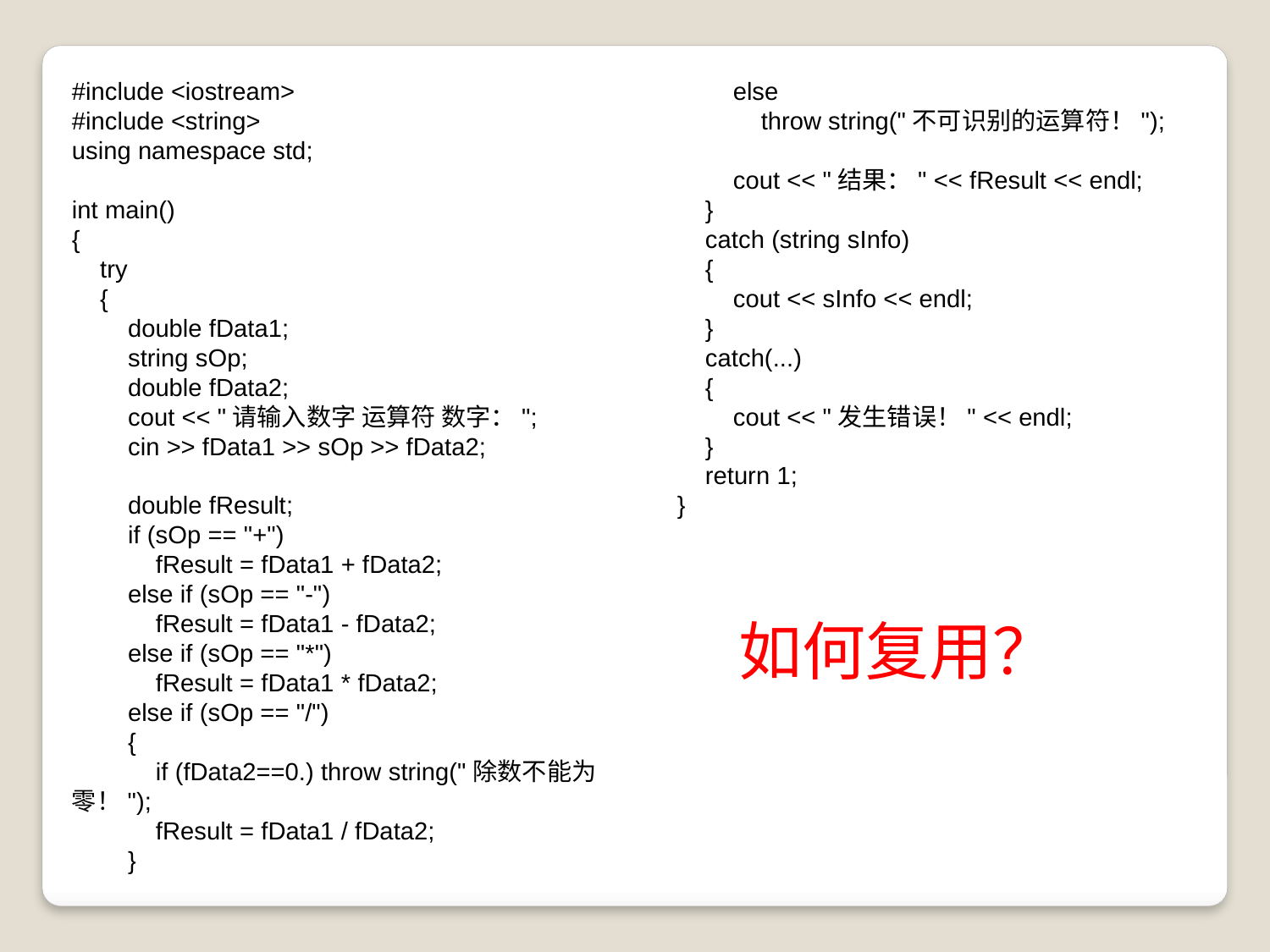

#include <iostream>
#include <string>
using namespace std;

int main()
{
    try
    {
        double fData1;
        string sOp;
        double fData2;
        cout << "请输入数字 运算符 数字：";
        cin >> fData1 >> sOp >> fData2;

        double fResult;
        if (sOp == "+")
            fResult = fData1 + fData2;
        else if (sOp == "-")
            fResult = fData1 - fData2;
        else if (sOp == "*")
            fResult = fData1 * fData2;
        else if (sOp == "/")
        {
            if (fData2==0.) throw string("除数不能为零！");
            fResult = fData1 / fData2;
        }
        else
            throw string("不可识别的运算符！");

        cout << "结果：" << fResult << endl;
    }
    catch (string sInfo)
    {
        cout << sInfo << endl;
    }
    catch(...)
    {
        cout << "发生错误！" << endl;
    }
    return 1;
}
如何复用？